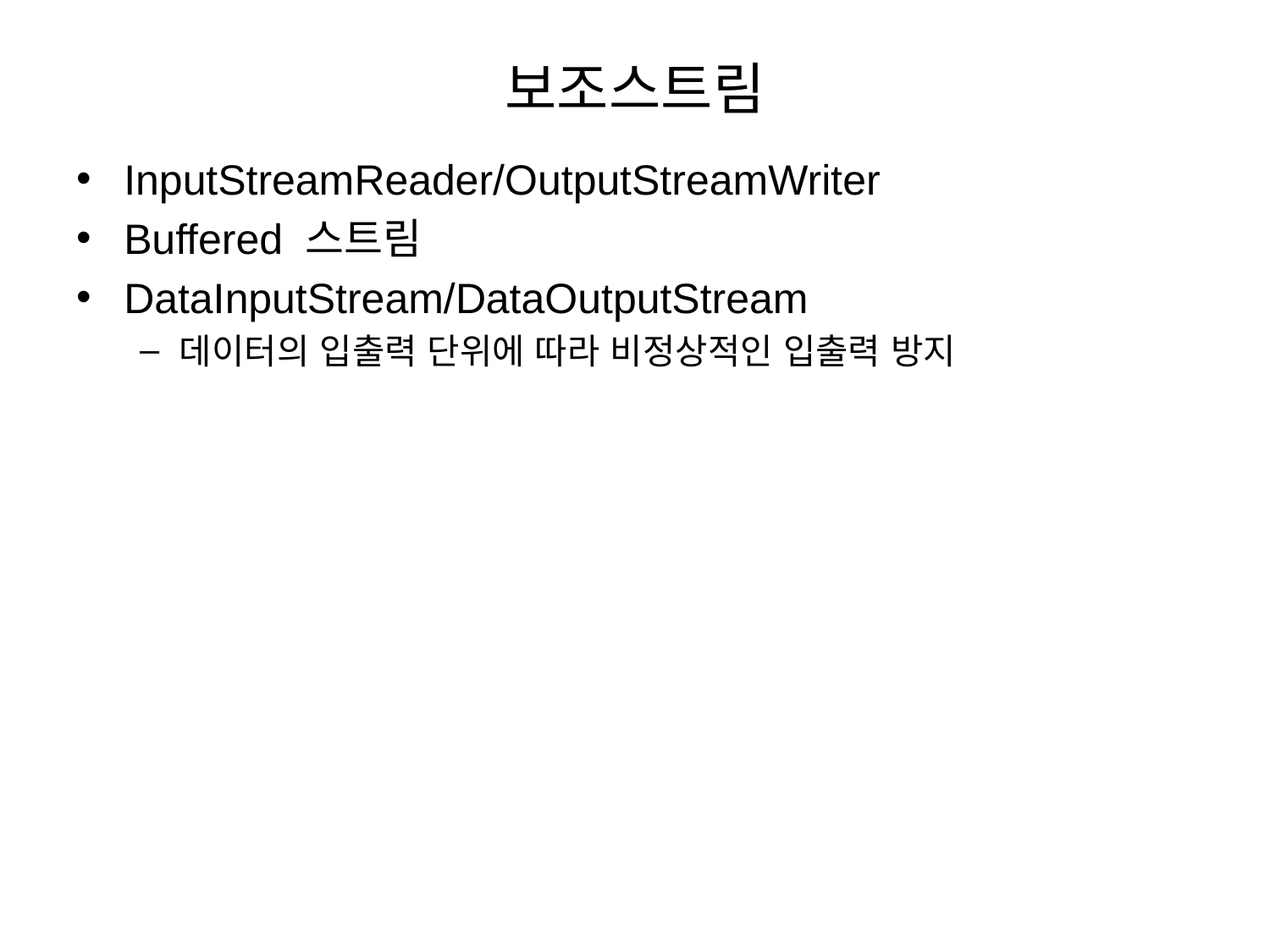

# 보조스트림
InputStreamReader/OutputStreamWriter
Buffered 스트림
DataInputStream/DataOutputStream
데이터의 입출력 단위에 따라 비정상적인 입출력 방지